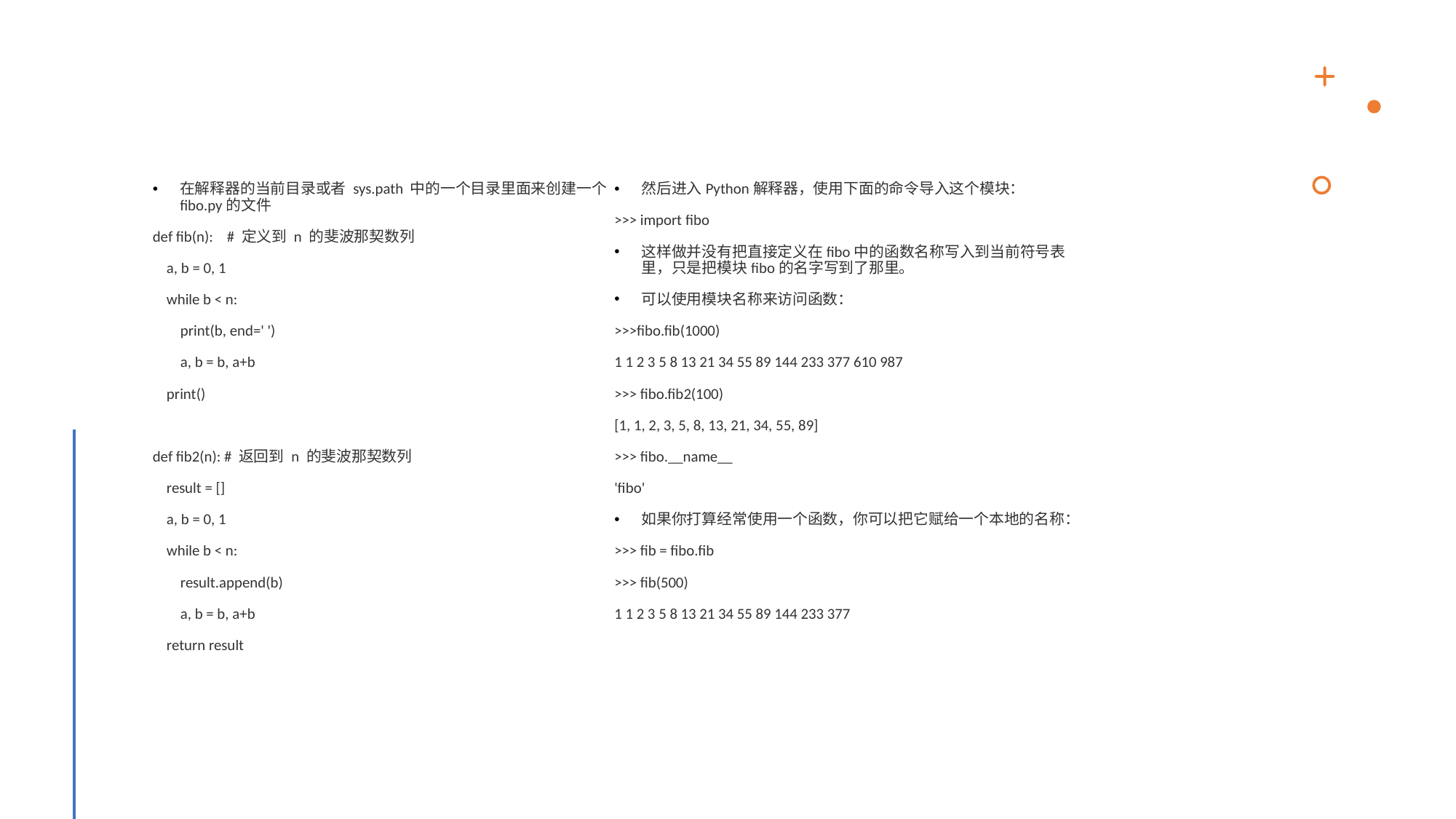

在解释器的当前目录或者 sys.path 中的一个目录里面来创建一个fibo.py的文件
def fib(n):    # 定义到 n 的斐波那契数列
    a, b = 0, 1
    while b < n:
        print(b, end=' ')
        a, b = b, a+b
    print()

def fib2(n): # 返回到 n 的斐波那契数列
    result = []
    a, b = 0, 1
    while b < n:
        result.append(b)
        a, b = b, a+b
    return result

然后进入Python解释器，使用下面的命令导入这个模块：
>>> import fibo
这样做并没有把直接定义在fibo中的函数名称写入到当前符号表里，只是把模块fibo的名字写到了那里。
可以使用模块名称来访问函数：
>>>fibo.fib(1000)
1 1 2 3 5 8 13 21 34 55 89 144 233 377 610 987
>>> fibo.fib2(100)
[1, 1, 2, 3, 5, 8, 13, 21, 34, 55, 89]
>>> fibo.__name__
'fibo'
如果你打算经常使用一个函数，你可以把它赋给一个本地的名称：
>>> fib = fibo.fib
>>> fib(500)
1 1 2 3 5 8 13 21 34 55 89 144 233 377